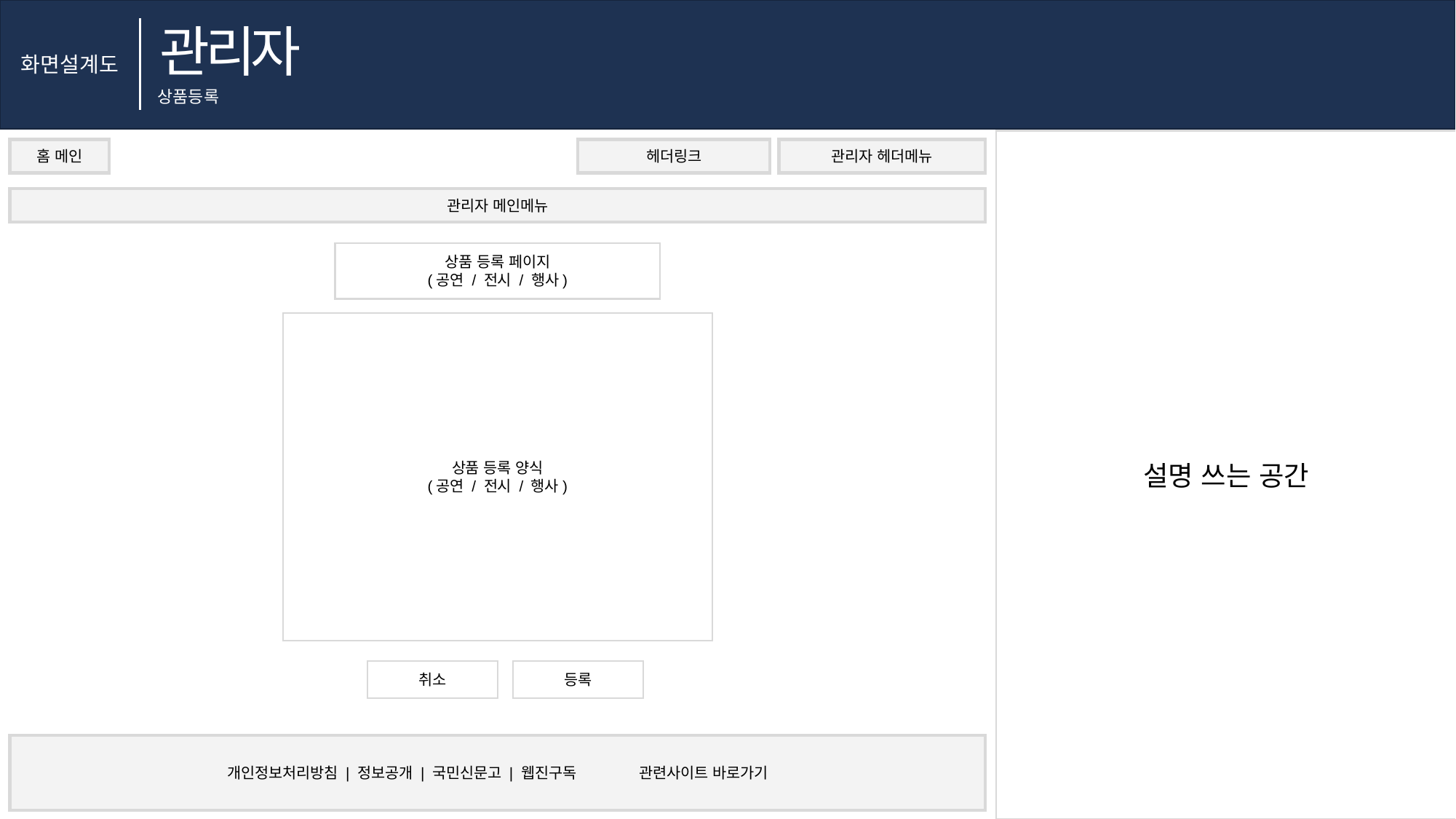

관리자
화면설계도
상품등록
설명 쓰는 공간
헤더링크
홈 메인
관리자 헤더메뉴
관리자 메인메뉴
상품 등록 페이지
(공연 / 전시 / 행사)
상품 등록 양식
(공연 / 전시 / 행사)
취소
등록
개인정보처리방침 | 정보공개 | 국민신문고 | 웹진구독               관련사이트 바로가기